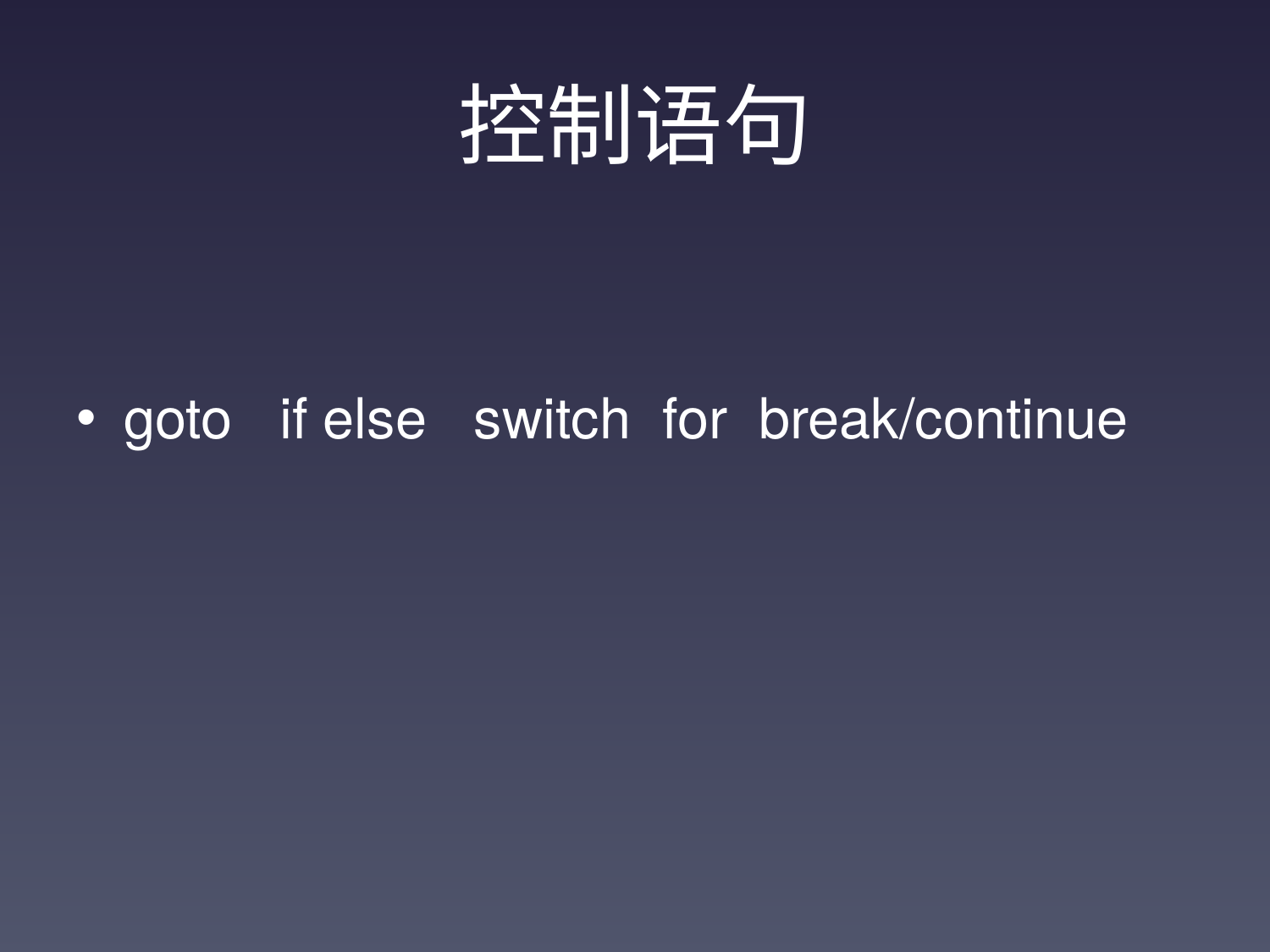

# 控制语句
goto   if else   switch  for  break/continue